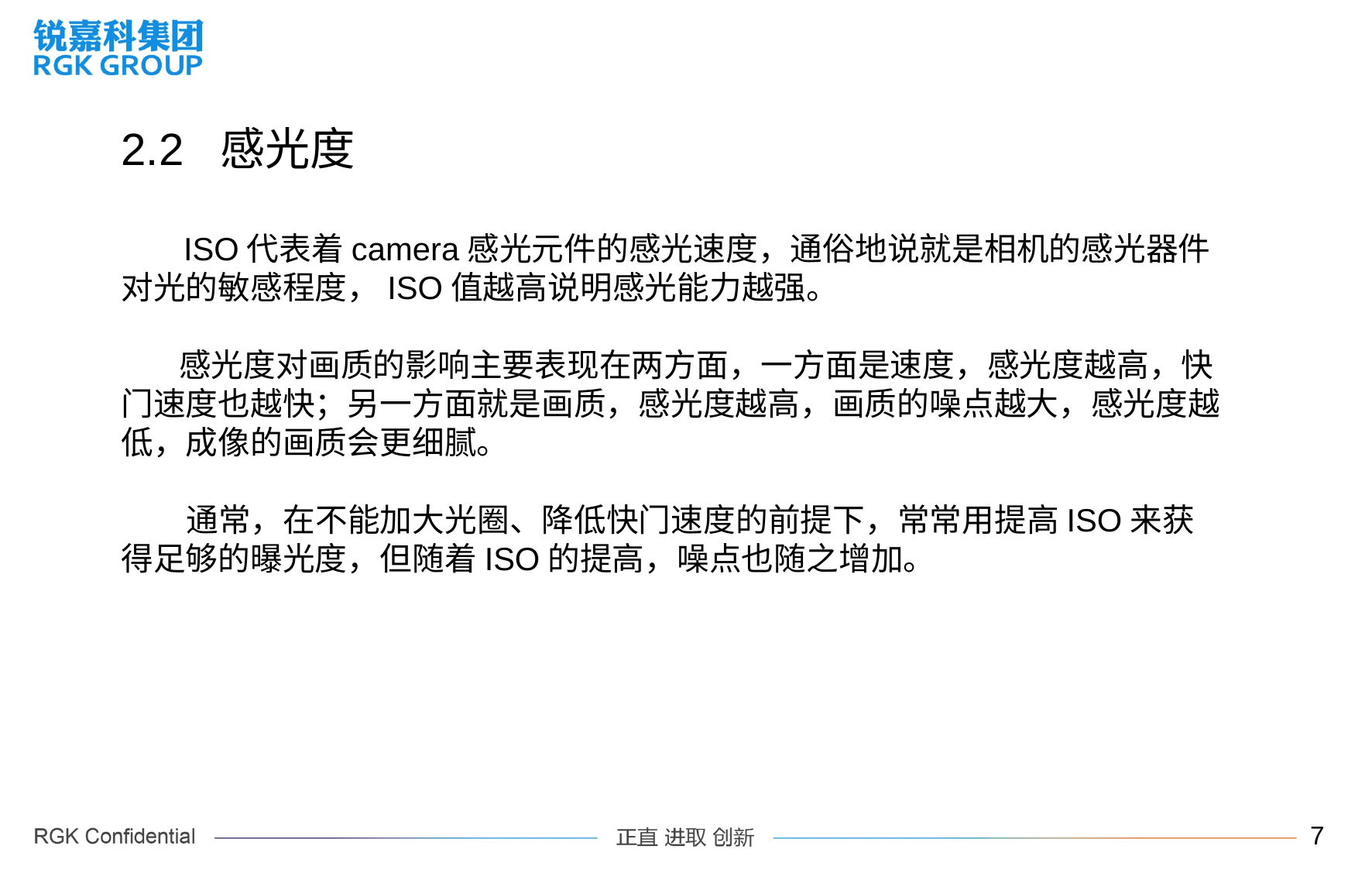

2.2  感光度

       ISO代表着camera感光元件的感光速度，通俗地说就是相机的感光器件对光的敏感程度，ISO值越高说明感光能力越强。

       感光度对画质的影响主要表现在两方面，一方面是速度，感光度越高，快门速度也越快；另一方面就是画质，感光度越高，画质的噪点越大，感光度越低，成像的画质会更细腻。

        通常，在不能加大光圈、降低快门速度的前提下，常常用提高ISO来获得足够的曝光度，但随着ISO的提高，噪点也随之增加。